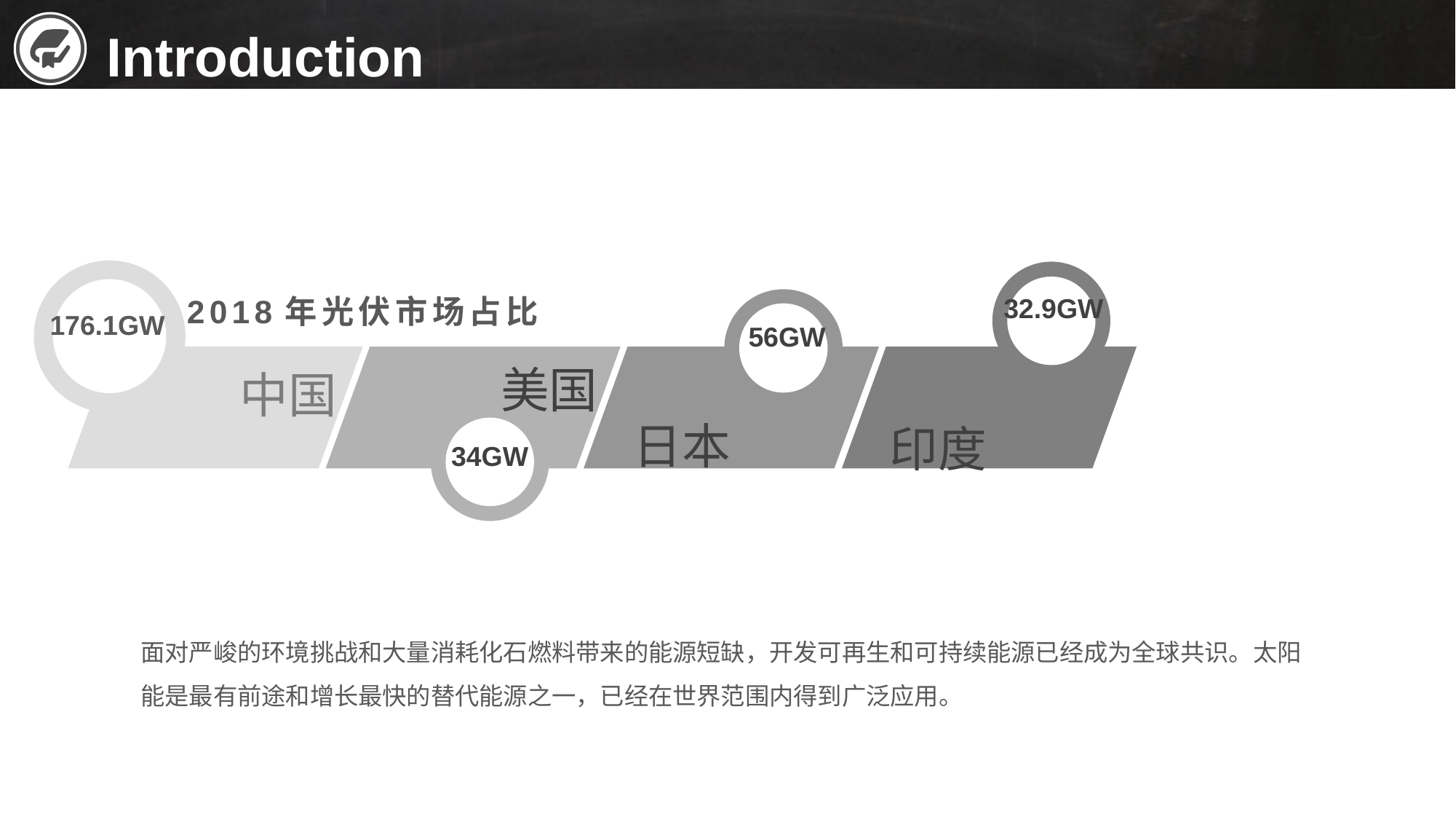

Introduction

32.9GW
2018年光伏市场占比

176.1GW

56GW
美国
中国

日本
印度

34GW
面对严峻的环境挑战和大量消耗化石燃料带来的能源短缺，开发可再生和可持续能源已经成为全球共识。太阳能是最有前途和增长最快的替代能源之一，已经在世界范围内得到广泛应用。